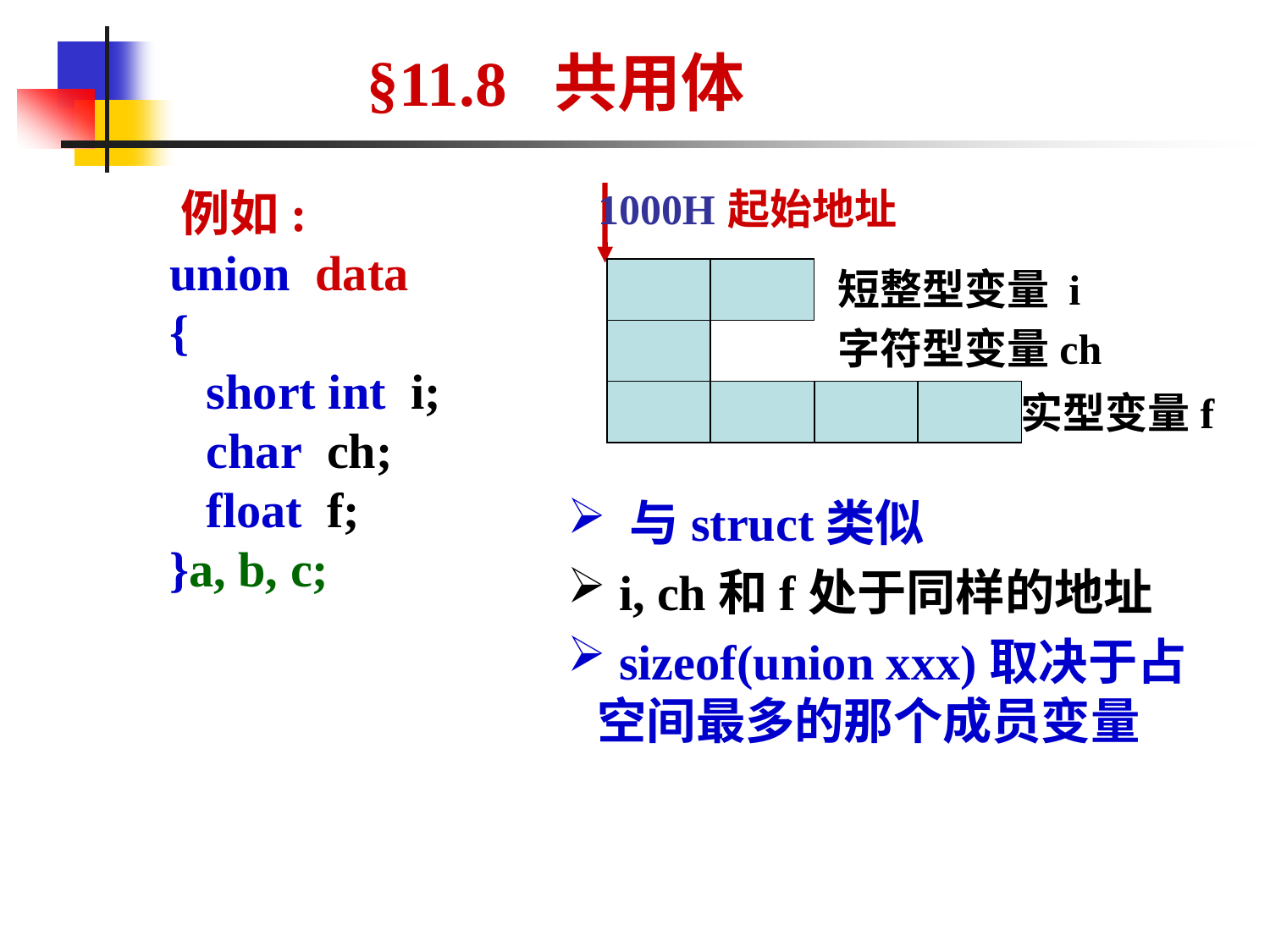

§11.8  共用体
 例如:
 union  data
 {
    short int  i;
    char  ch;
    float  f;
 }a, b, c;
1000H

起始地址

短整型变量 i
字符型变量ch
实型变量f
 与struct类似
 i, ch和f处于同样的地址
 sizeof(union xxx)取决于占空间最多的那个成员变量